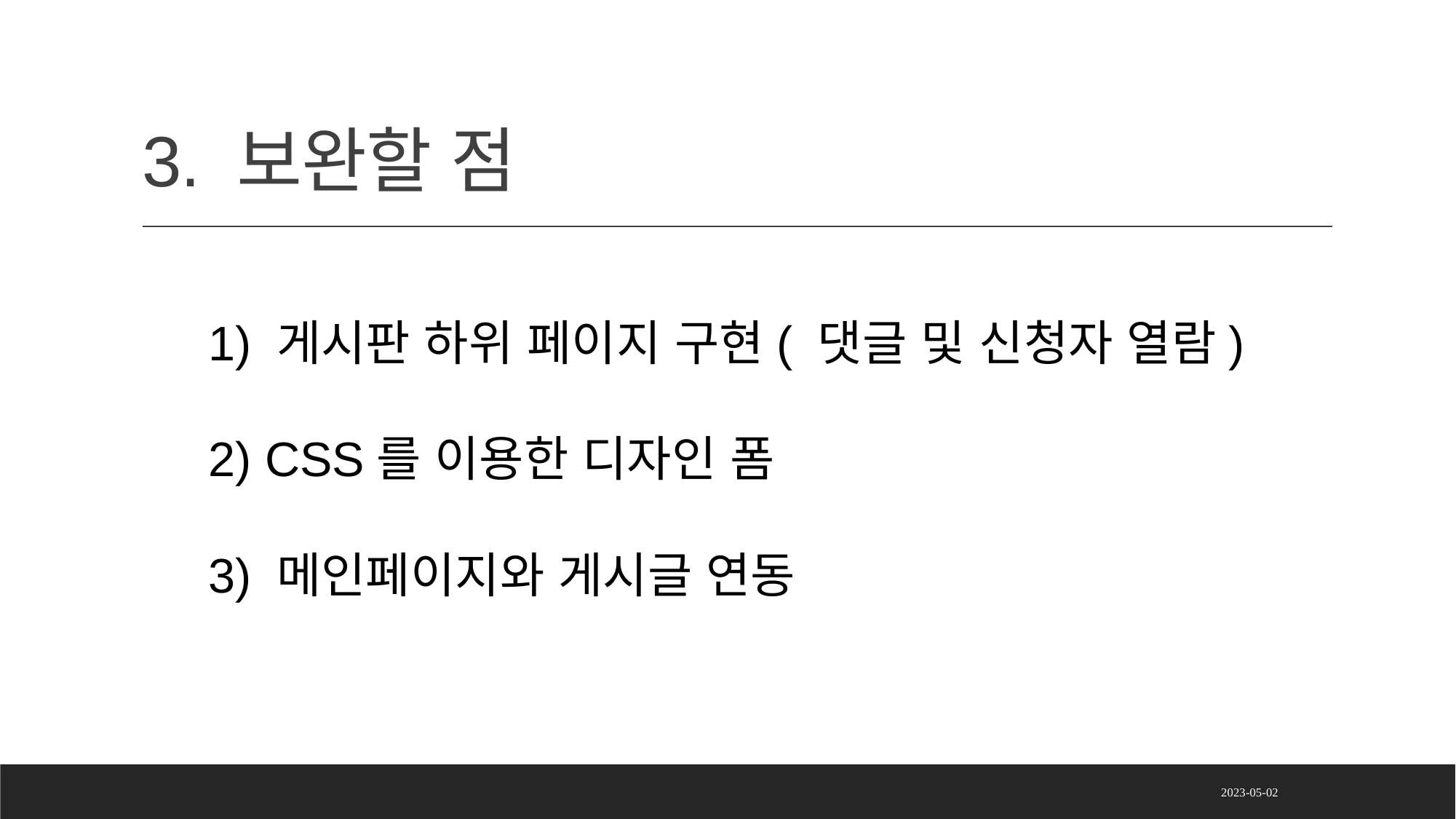

# 3. 보완할 점
1) 게시판 하위 페이지 구현( 댓글 및 신청자 열람)

2) CSS를 이용한 디자인 폼

3) 메인페이지와 게시글 연동
2023-05-02